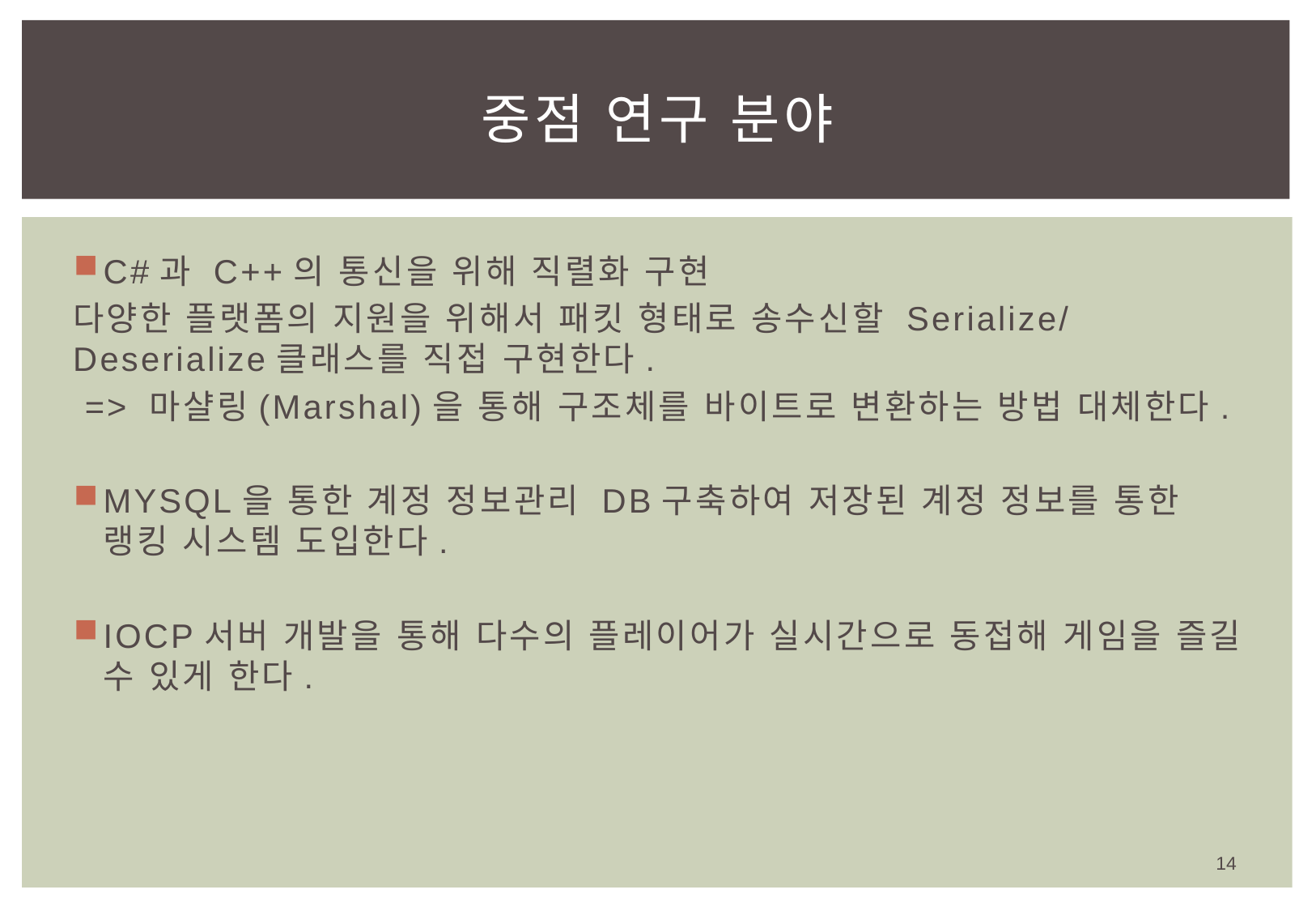

# 중점 연구 분야
C#과 C++의 통신을 위해 직렬화 구현
다양한 플랫폼의 지원을 위해서 패킷 형태로 송수신할 Serialize/Deserialize클래스를 직접 구현한다.
 => 마샬링(Marshal)을 통해 구조체를 바이트로 변환하는 방법 대체한다.

MYSQL을 통한 계정 정보관리 DB구축하여 저장된 계정 정보를 통한 랭킹 시스템 도입한다.

IOCP서버 개발을 통해 다수의 플레이어가 실시간으로 동접해 게임을 즐길 수 있게 한다.

14